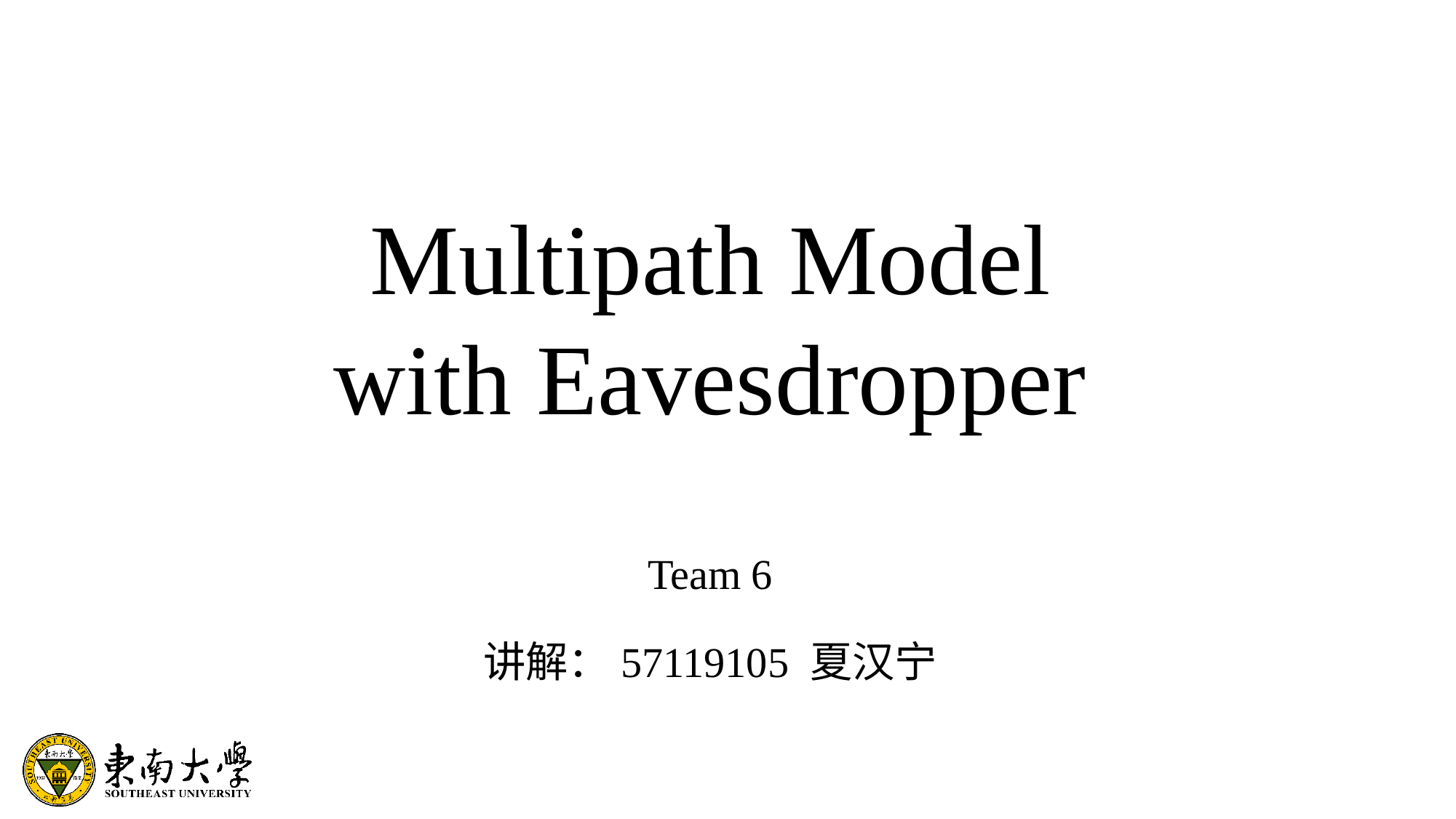

Multipath Model
with Eavesdropper
Team 6
讲解：57119105 夏汉宁